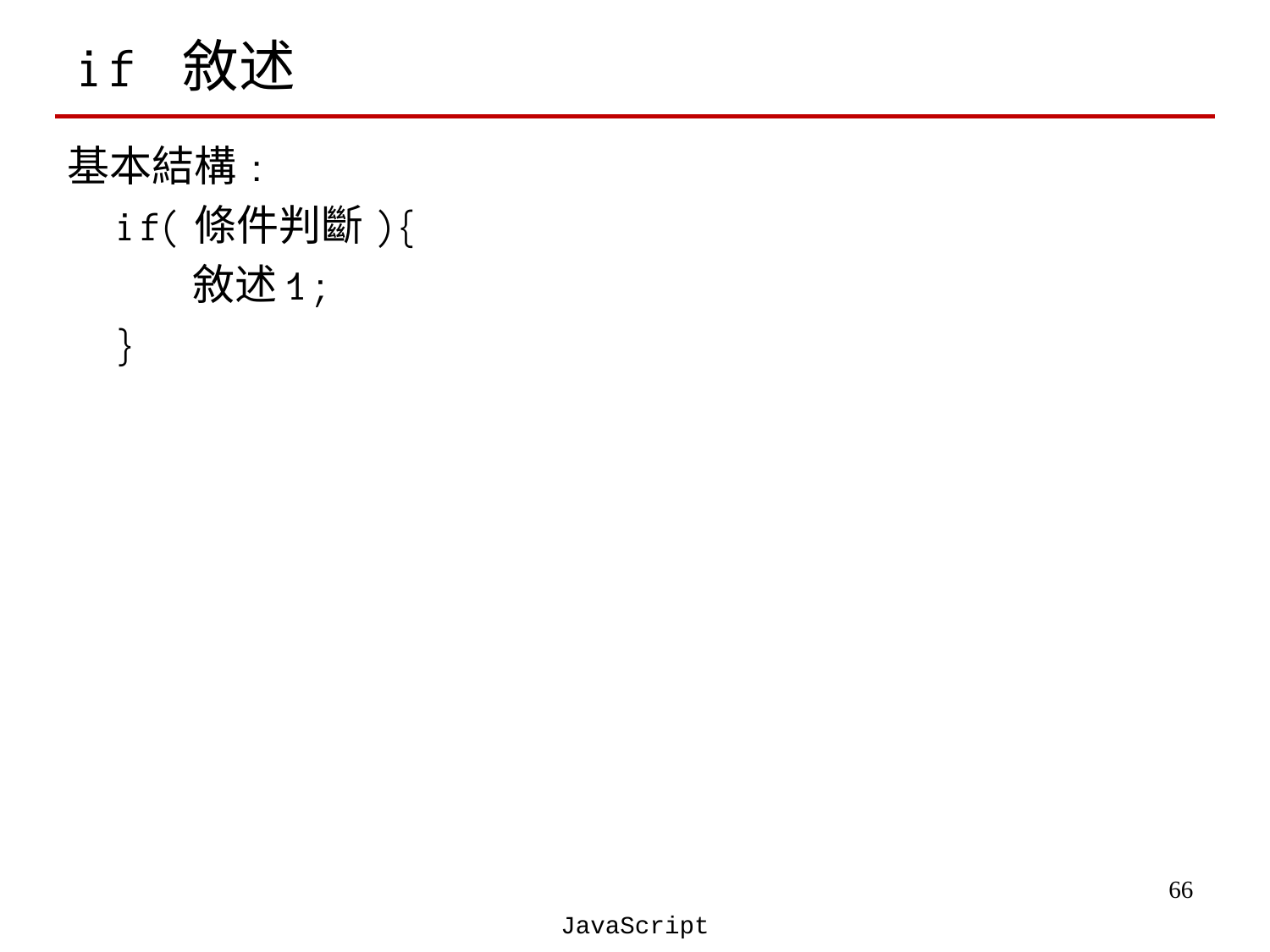

# if 敘述
基本結構:
	if(條件判斷){
     敘述1;
	}
66
JavaScript